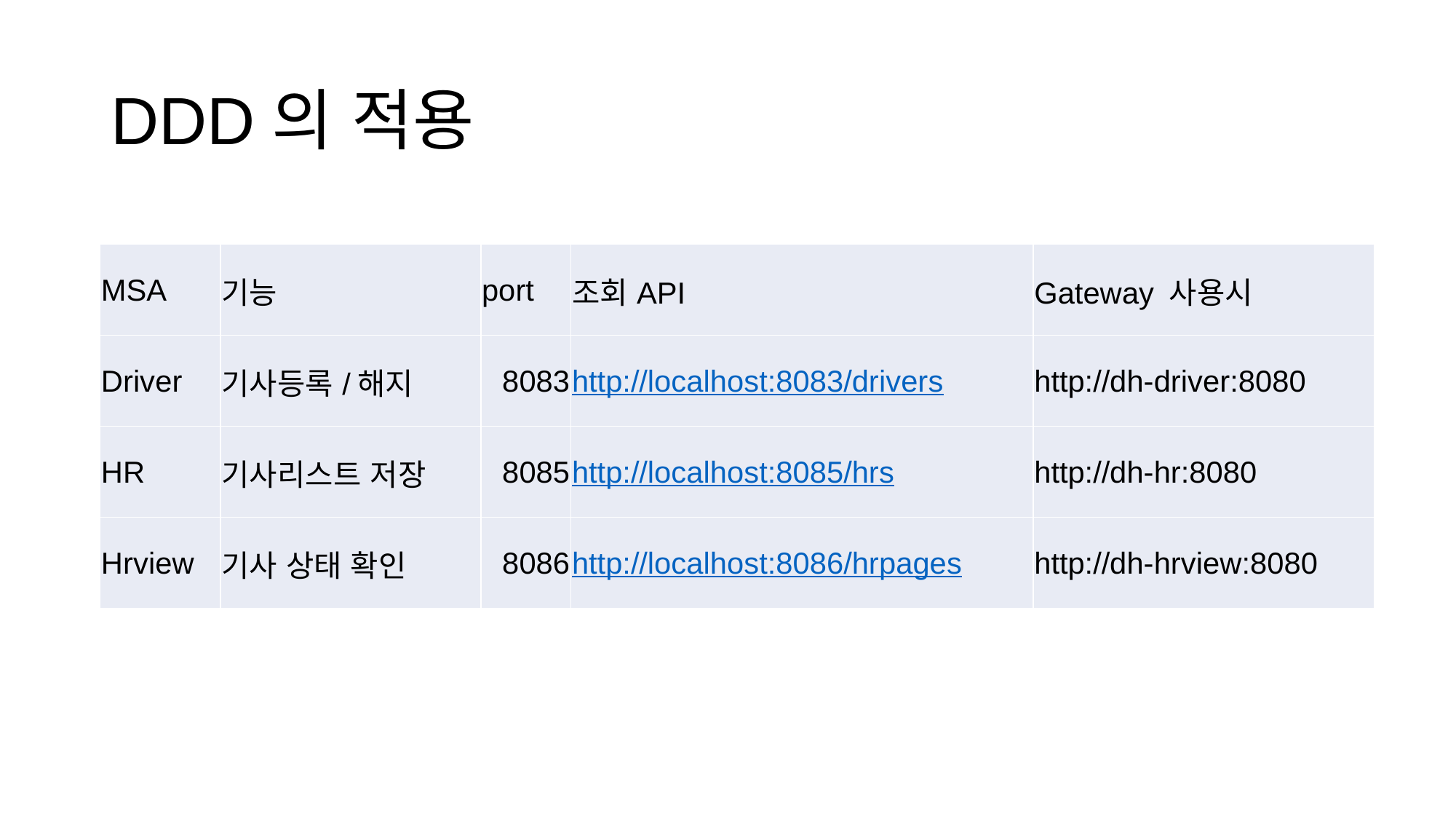

# DDD의 적용
| MSA | 기능 | port | 조회API | Gateway 사용시 |
| --- | --- | --- | --- | --- |
| Driver | 기사등록/해지 | 8083 | http://localhost:8083/drivers | http://dh-driver:8080 |
| HR | 기사리스트 저장 | 8085 | http://localhost:8085/hrs | http://dh-hr:8080 |
| Hrview | 기사 상태 확인 | 8086 | http://localhost:8086/hrpages | http://dh-hrview:8080 |